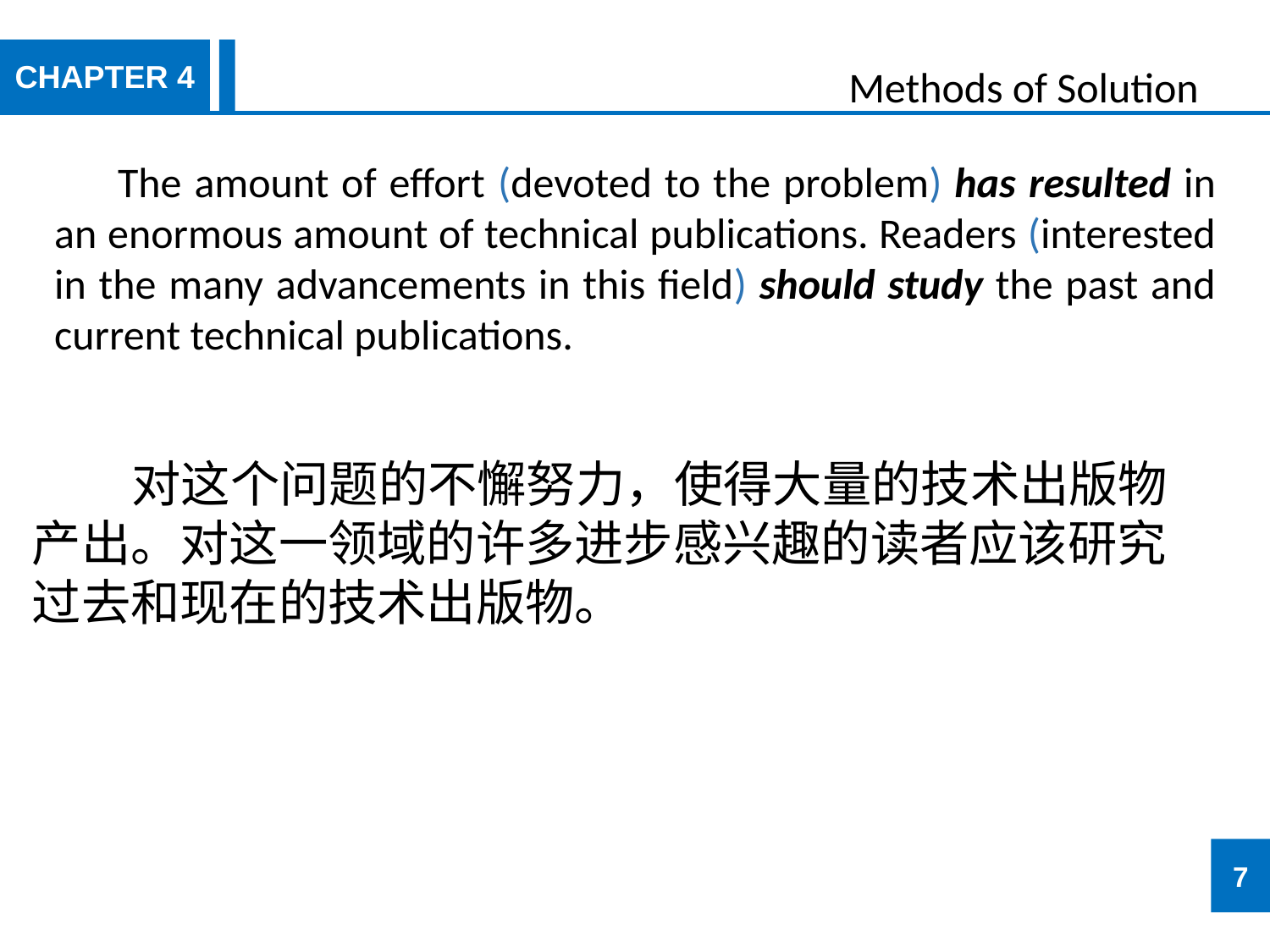

CHAPTER 4

Methods of Solution
The amount of effort (devoted to the problem) has resulted in an enormous amount of technical publications. Readers (interested in the many advancements in this field) should study the past and current technical publications.
        对这个问题的不懈努力，使得大量的技术出版物产出。对这一领域的许多进步感兴趣的读者应该研究过去和现在的技术出版物。

7